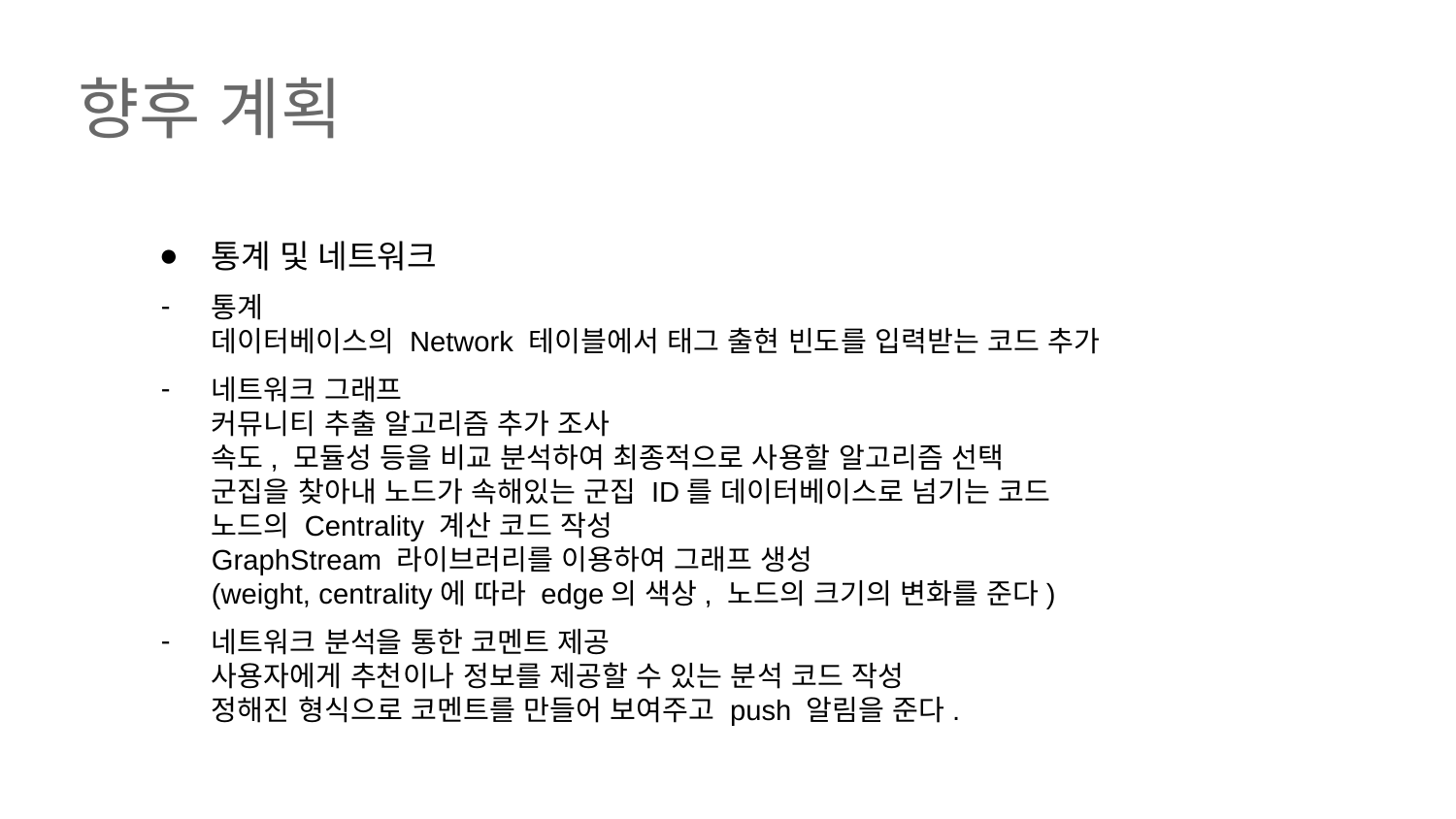

# 향후 계획

통계 및 네트워크

통계
데이터베이스의 Network 테이블에서 태그 출현 빈도를 입력받는 코드 추가

네트워크 그래프
커뮤니티 추출 알고리즘 추가 조사
속도, 모듈성 등을 비교 분석하여 최종적으로 사용할 알고리즘 선택
군집을 찾아내 노드가 속해있는 군집 ID를 데이터베이스로 넘기는 코드
노드의 Centrality 계산 코드 작성
GraphStream 라이브러리를 이용하여 그래프 생성
(weight, centrality에 따라 edge의 색상, 노드의 크기의 변화를 준다)

네트워크 분석을 통한 코멘트 제공
사용자에게 추천이나 정보를 제공할 수 있는 분석 코드 작성
정해진 형식으로 코멘트를 만들어 보여주고 push 알림을 준다.